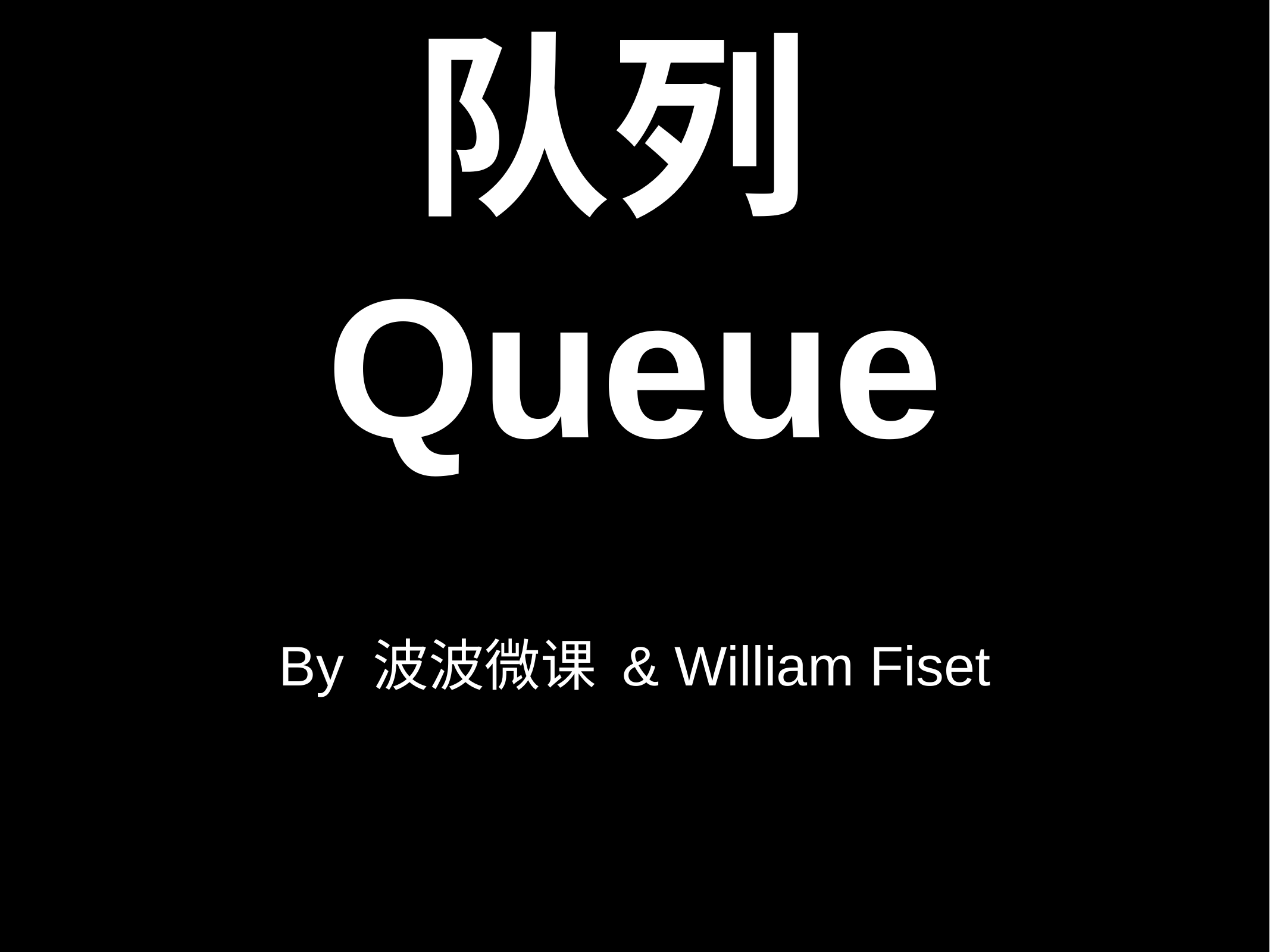

# 队列Queue
By 波波微课 & William Fiset